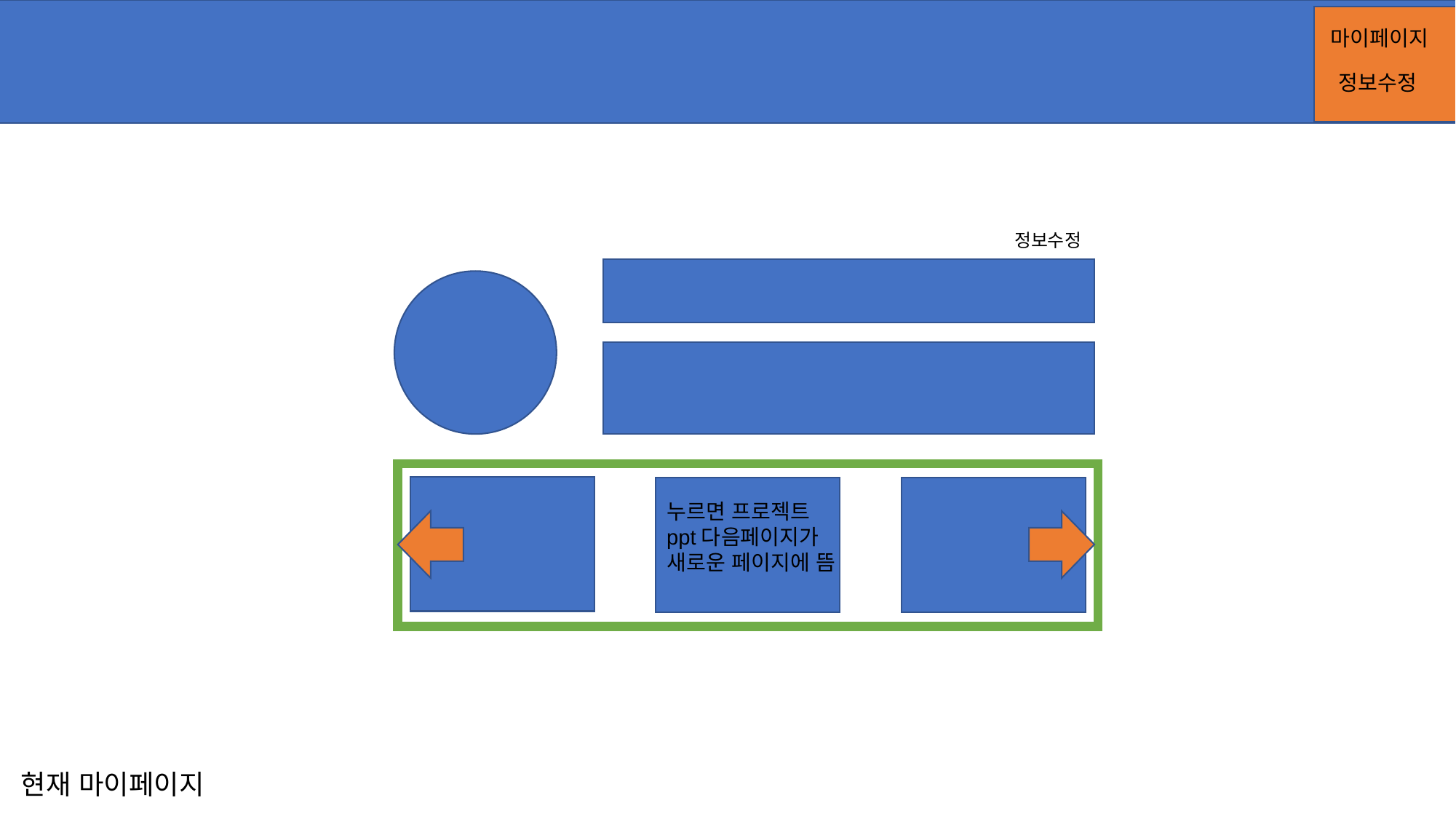

마이페이지
정보수정
정보수정

누르면 프로젝트 ppt다음페이지가 새로운 페이지에 뜸

현재 마이페이지